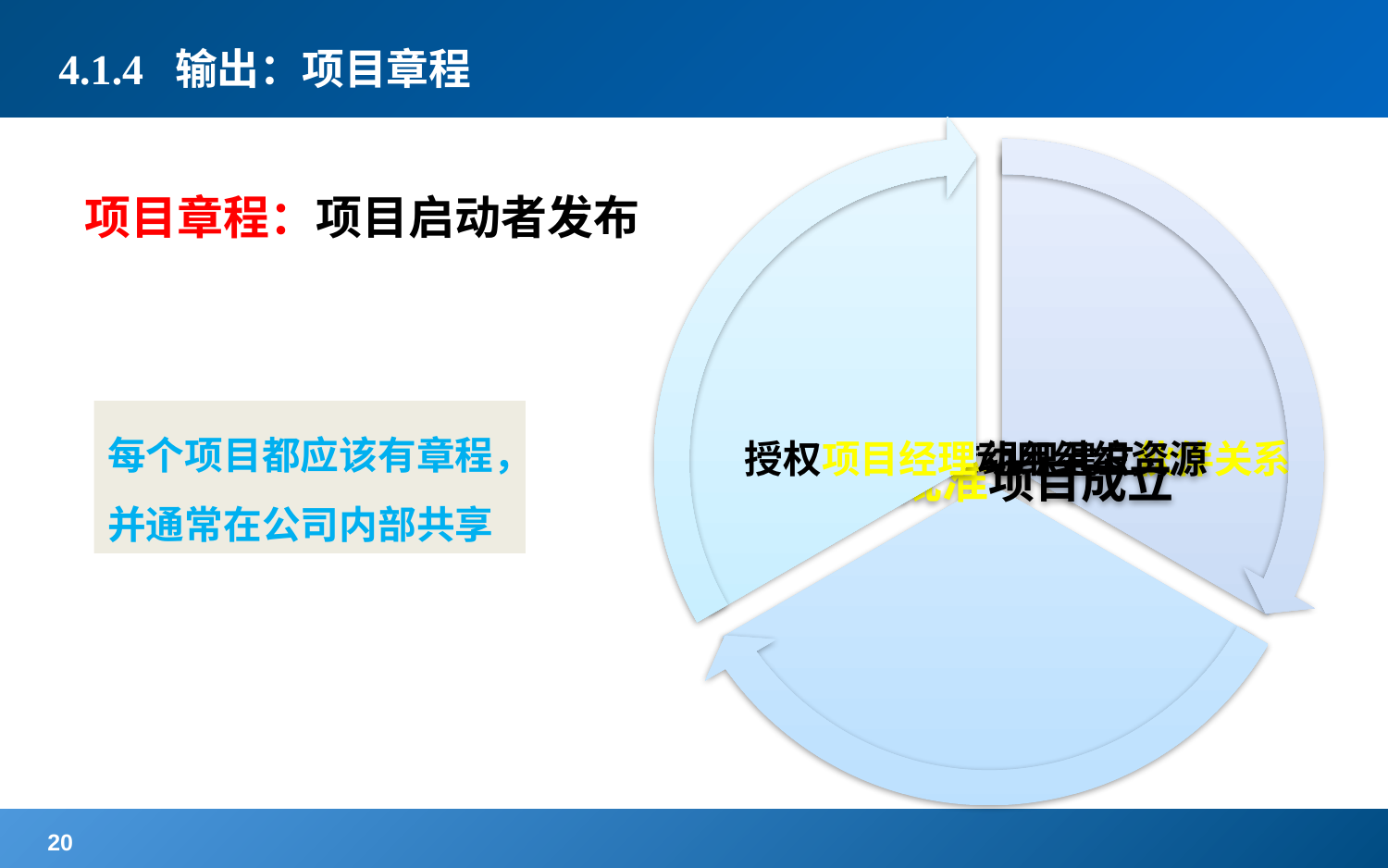

# 4.1.4  输出：项目章程
执行组织与需求组织建立伙伴关系
正式批准项目成立
授权项目经理动用组织资源
项目章程：项目启动者发布

每个项目都应该有章程，并通常在公司内部共享